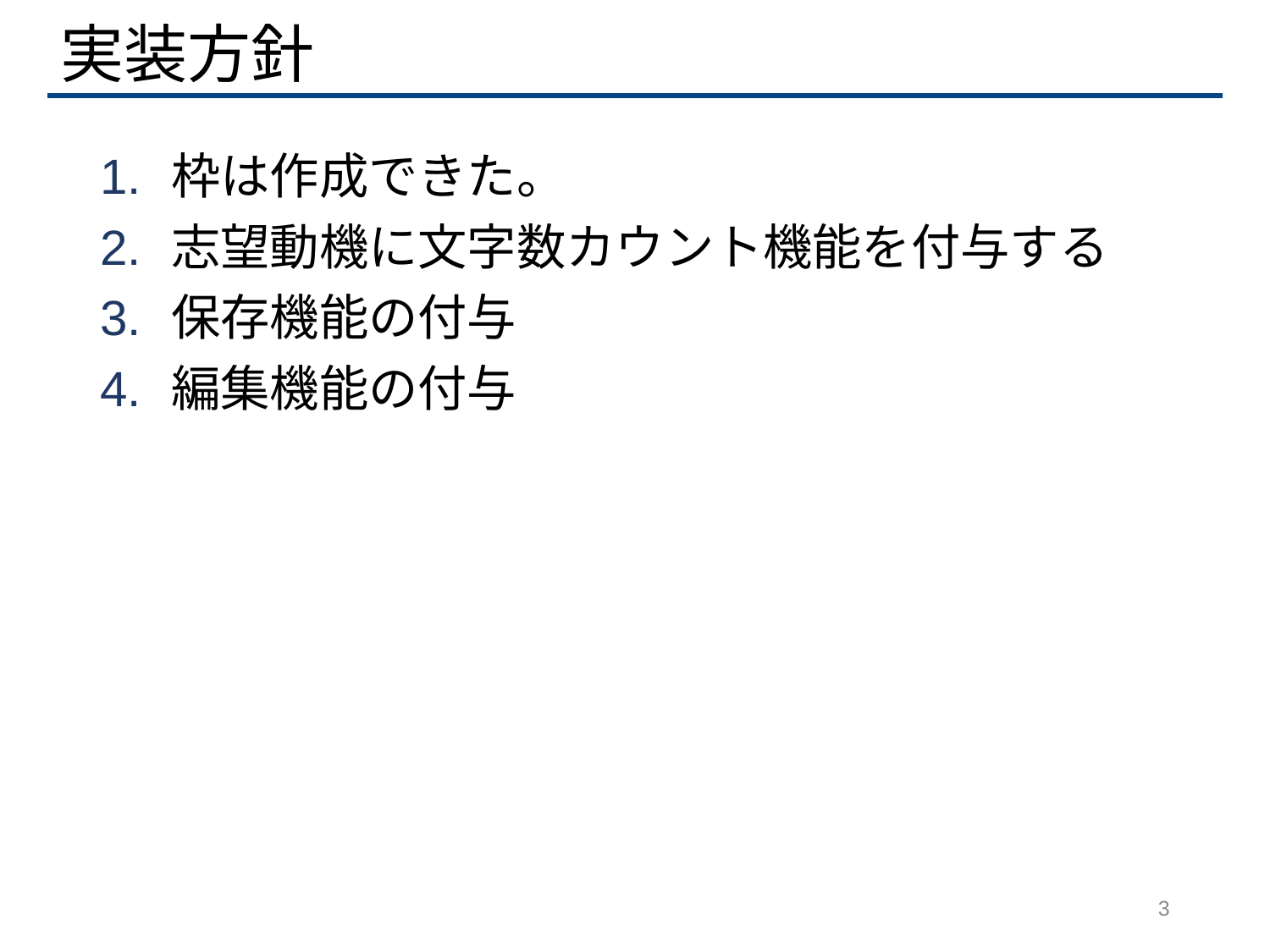

# 実装方針
枠は作成できた。
志望動機に文字数カウント機能を付与する
保存機能の付与
編集機能の付与
3